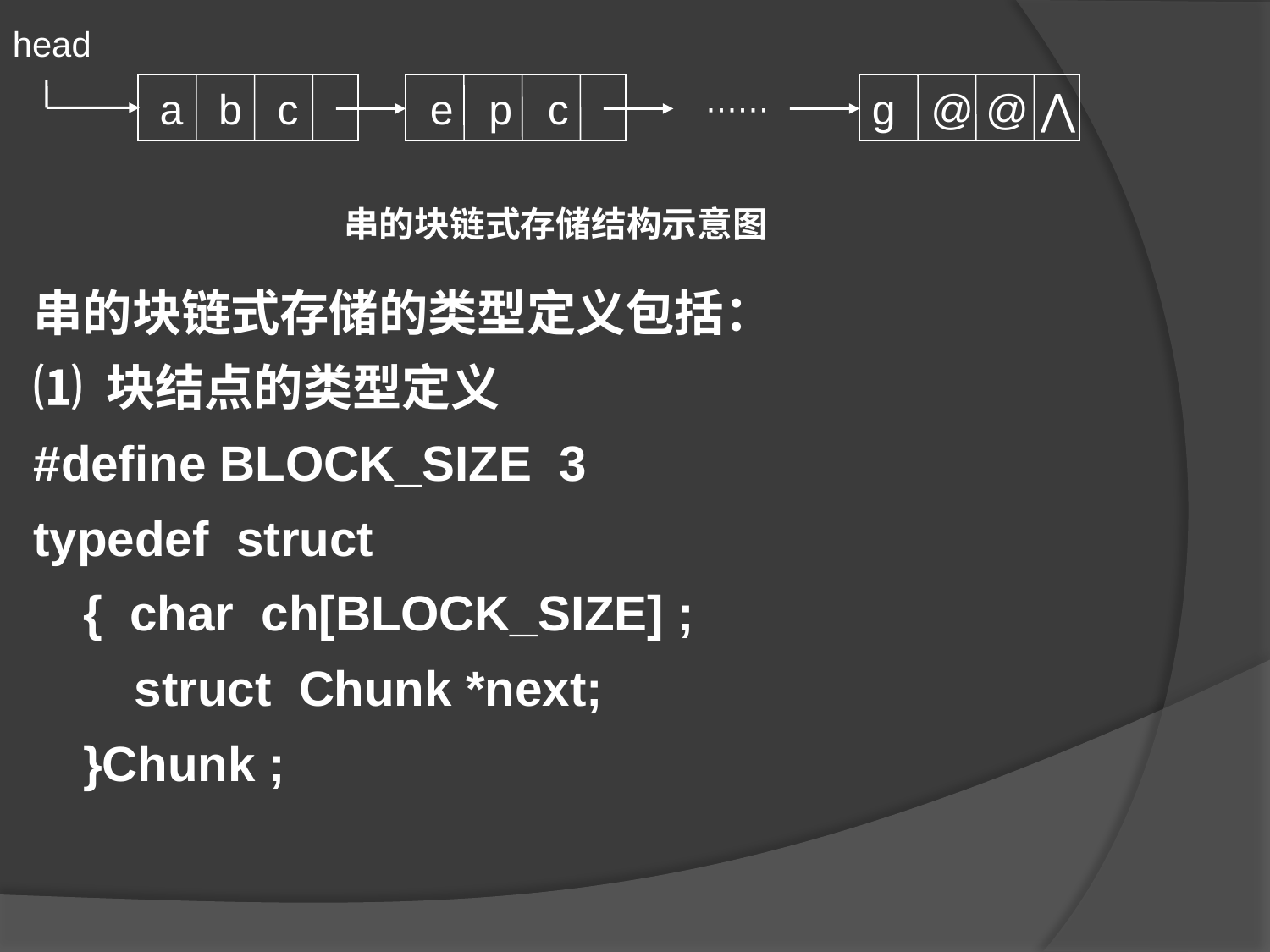

head

 a   b   c

 e   p   c

⋯⋯
g   @ @ ⋀

串的块链式存储结构示意图
串的块链式存储的类型定义包括：
⑴ 块结点的类型定义
#define BLOCK_SIZE  3
typedef  struct
{  char  ch[BLOCK_SIZE] ;
struct  Chunk *next;
}Chunk ;